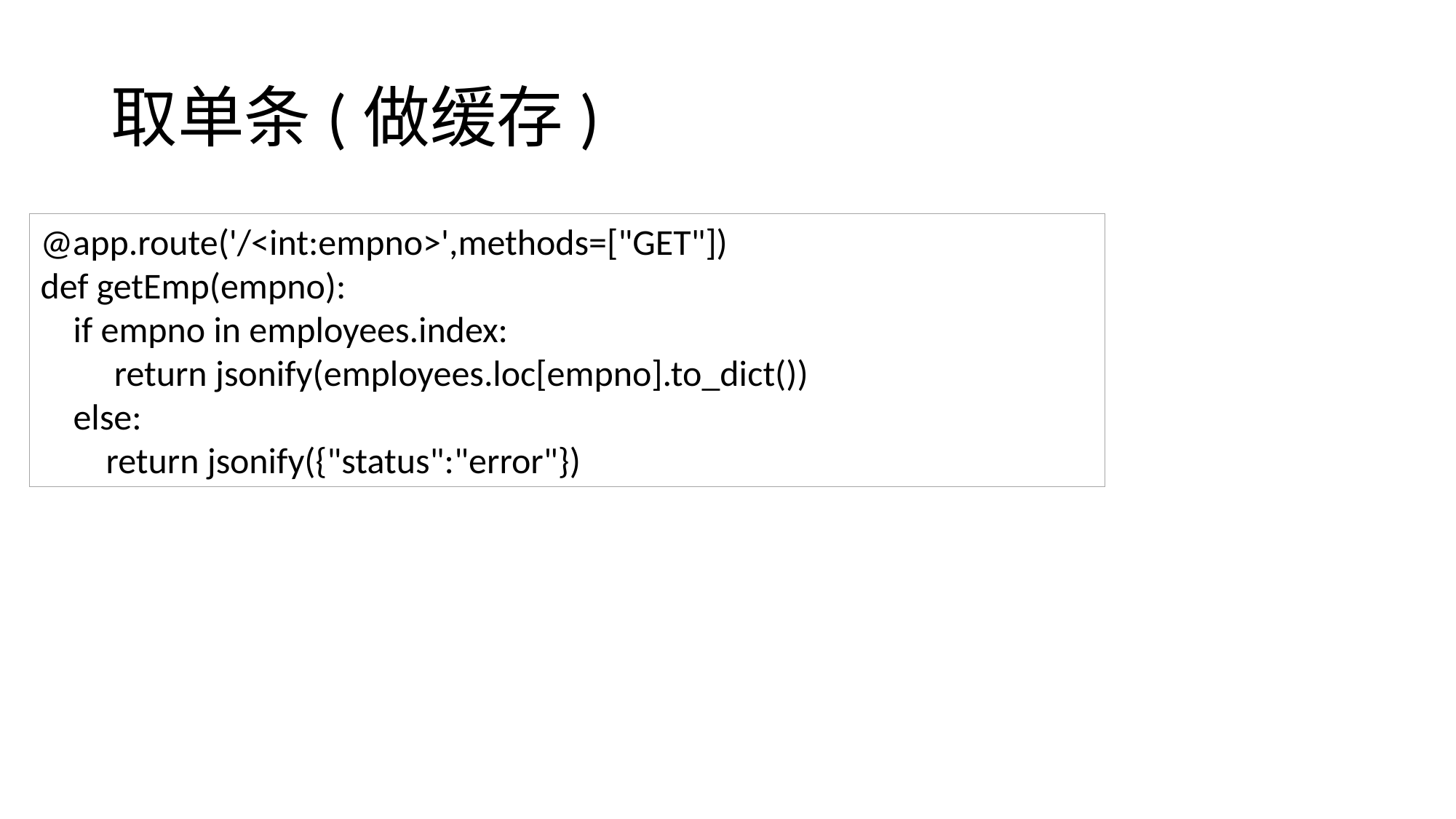

# 取单条(做缓存)
@app.route('/<int:empno>',methods=["GET"])
def getEmp(empno):
    if empno in employees.index:
         return jsonify(employees.loc[empno].to_dict())
    else:
        return jsonify({"status":"error"})